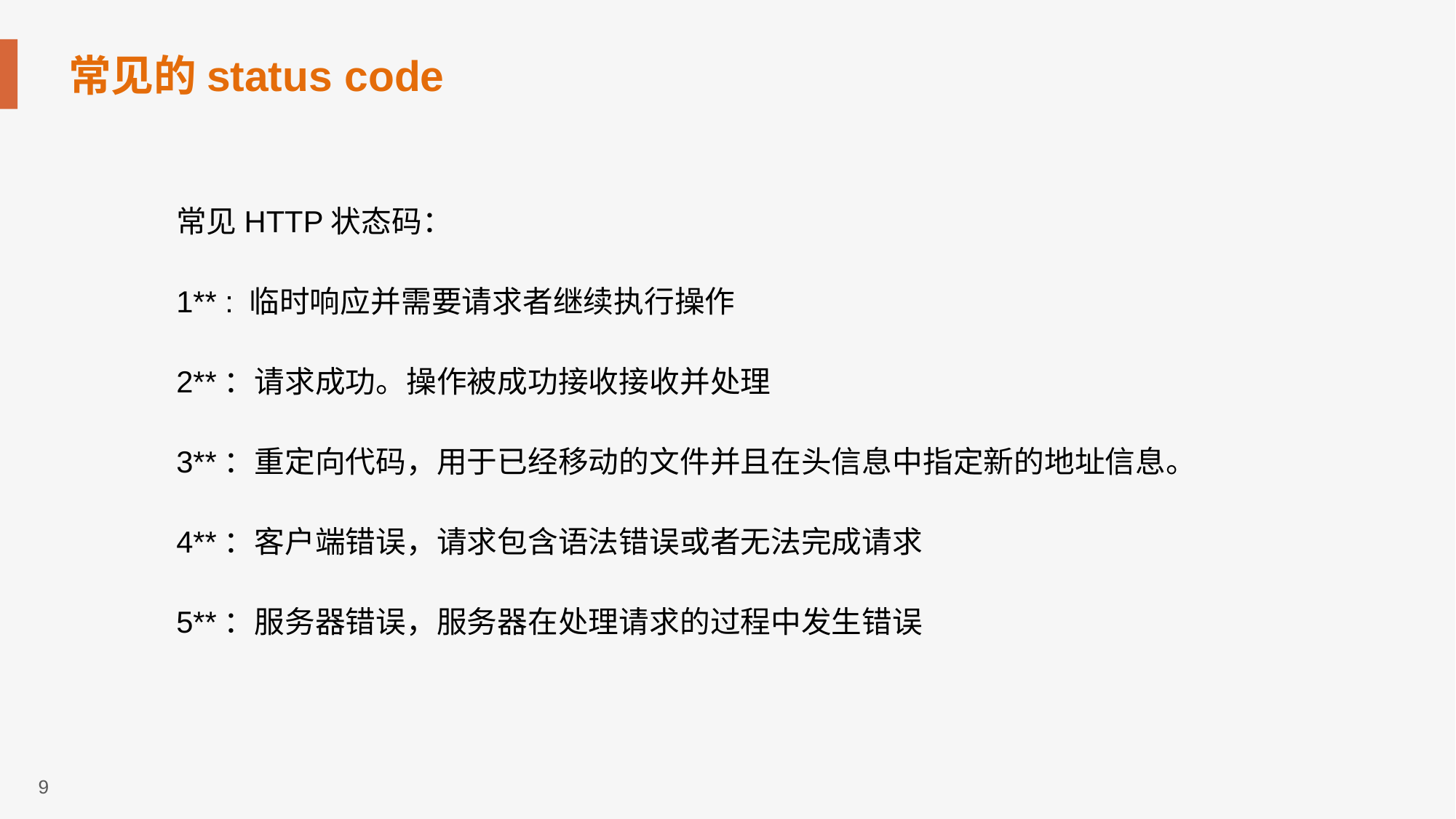

# 常见的status code
常见HTTP状态码：
1** : 临时响应并需要请求者继续执行操作
2**：请求成功。操作被成功接收接收并处理
3**：重定向代码，用于已经移动的文件并且在头信息中指定新的地址信息。
4**：客户端错误，请求包含语法错误或者无法完成请求
5**：服务器错误，服务器在处理请求的过程中发生错误